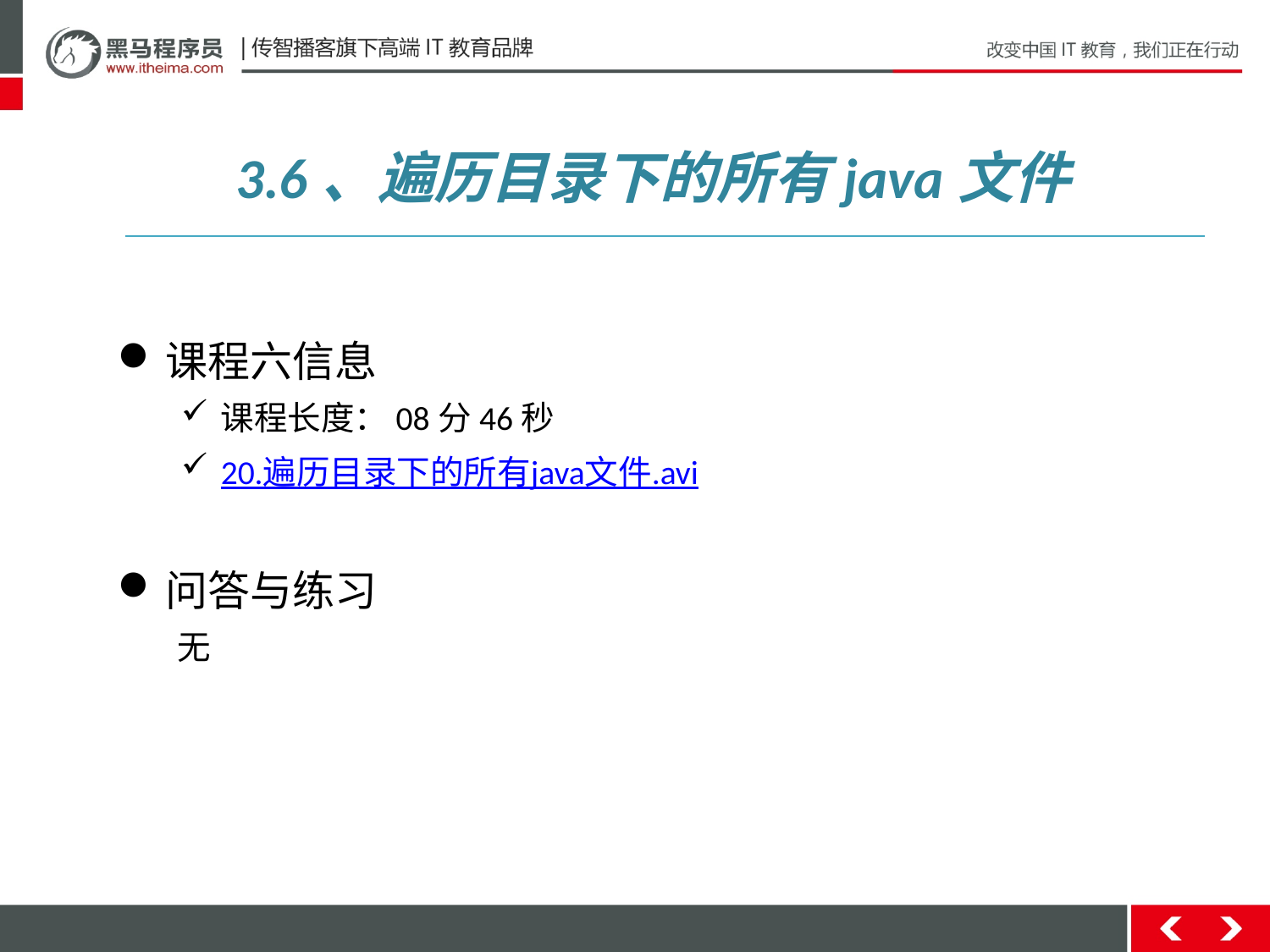

3.6、遍历目录下的所有java文件

课程六信息
课程长度：08分46秒
20.遍历目录下的所有java文件.avi

问答与练习
       无